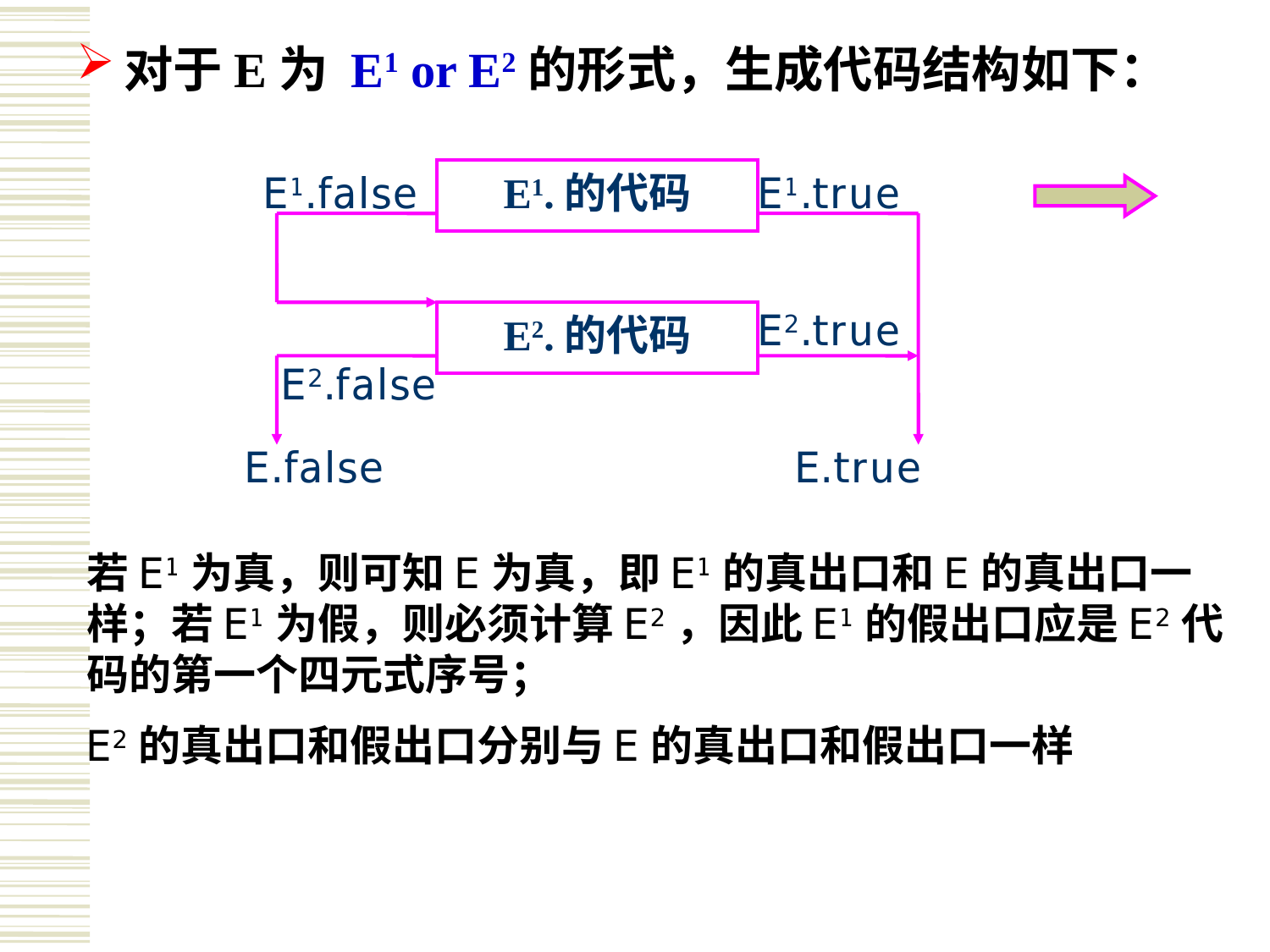

对于E为 E1 or E2的形式，生成代码结构如下：
E1.false
E1.的代码

E2.的代码

E1.true
E2.true
E2.false
E.false
E.true

若E1为真，则可知E为真，即E1的真出口和E的真出口一样；若E1为假，则必须计算E2，因此E1的假出口应是E2代码的第一个四元式序号；
E2的真出口和假出口分别与E的真出口和假出口一样